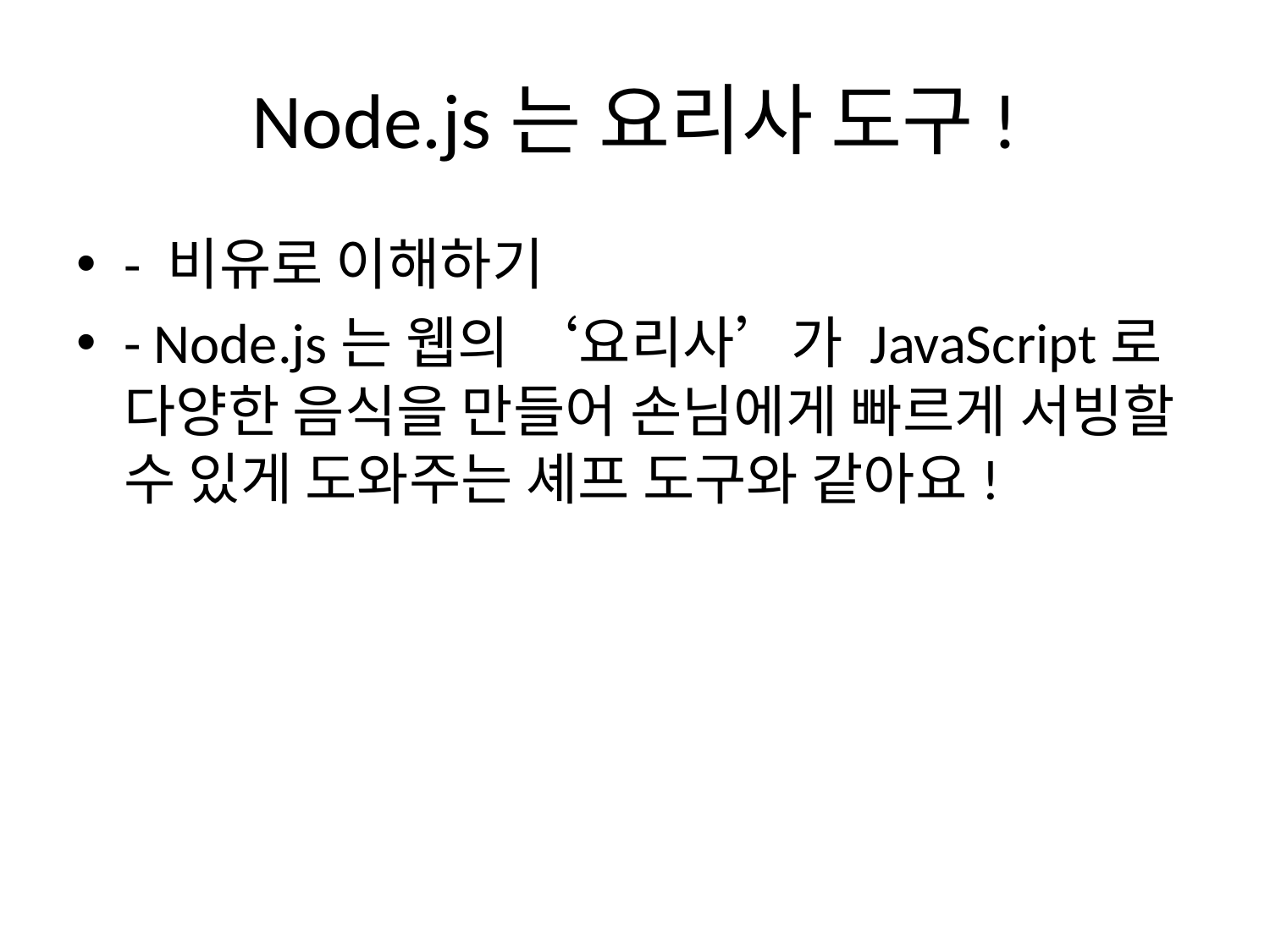

# Node.js는 요리사 도구!
- 비유로 이해하기
- Node.js는 웹의 ‘요리사’가 JavaScript로 다양한 음식을 만들어 손님에게 빠르게 서빙할 수 있게 도와주는 셰프 도구와 같아요!